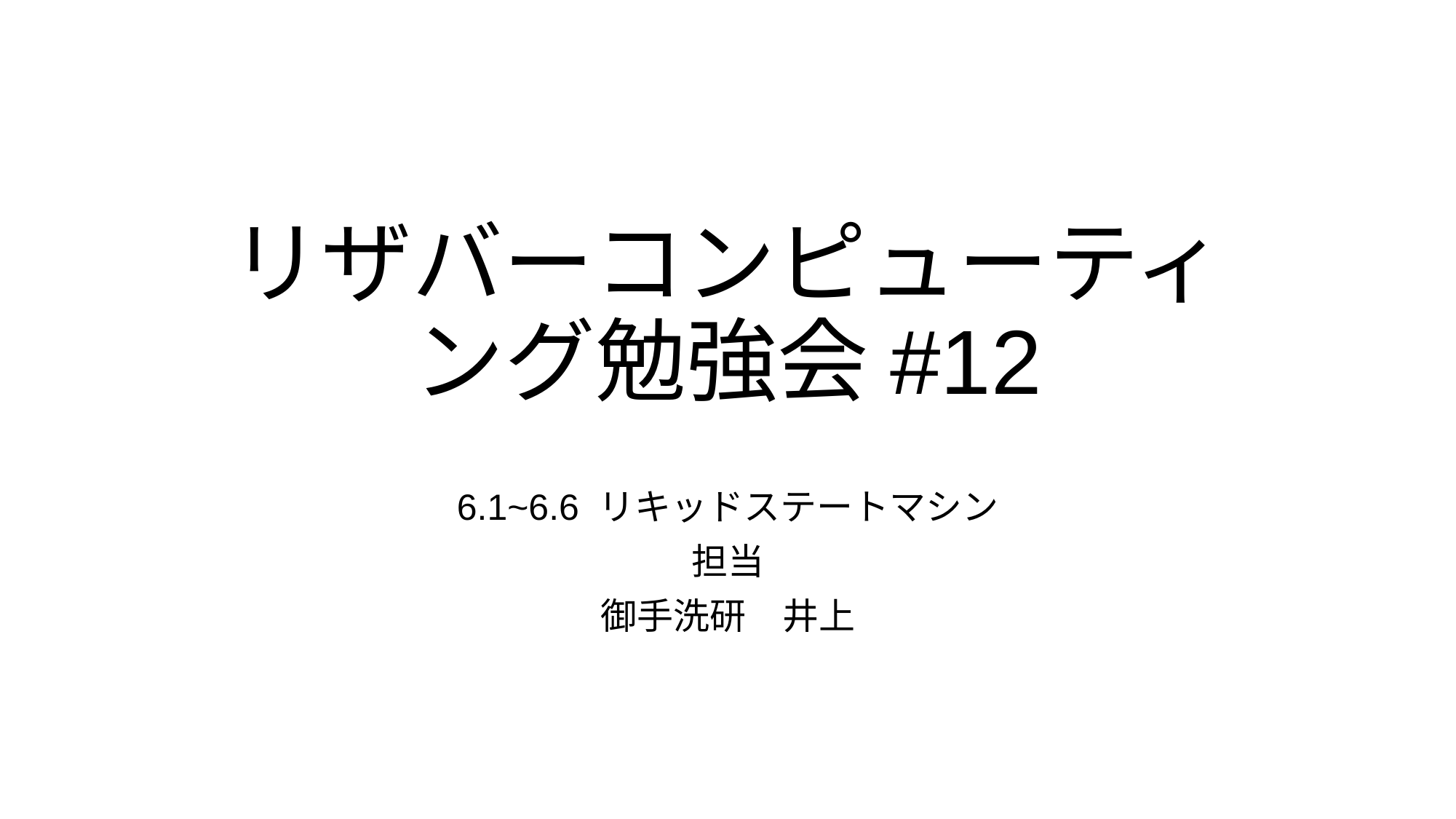

# リザバーコンピューティング勉強会#12
6.1~6.6 リキッドステートマシン
担当
御手洗研　井上